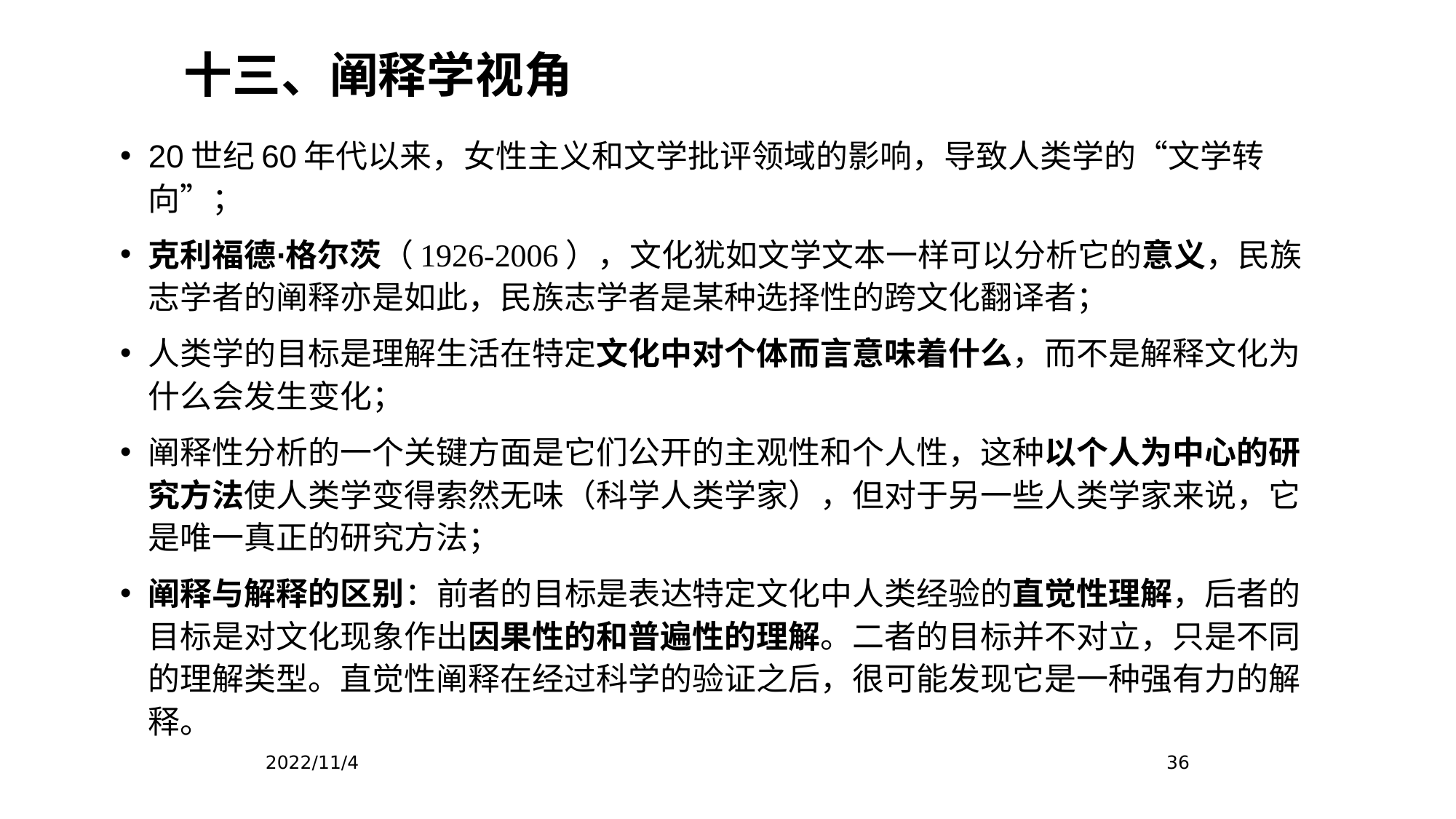

十三、阐释学视角
20世纪60年代以来，女性主义和文学批评领域的影响，导致人类学的“文学转向”；
克利福德∙格尔茨（1926-2006），文化犹如文学文本一样可以分析它的意义，民族志学者的阐释亦是如此，民族志学者是某种选择性的跨文化翻译者；
人类学的目标是理解生活在特定文化中对个体而言意味着什么，而不是解释文化为什么会发生变化；
阐释性分析的一个关键方面是它们公开的主观性和个人性，这种以个人为中心的研究方法使人类学变得索然无味（科学人类学家），但对于另一些人类学家来说，它是唯一真正的研究方法；
阐释与解释的区别：前者的目标是表达特定文化中人类经验的直觉性理解，后者的目标是对文化现象作出因果性的和普遍性的理解。二者的目标并不对立，只是不同的理解类型。直觉性阐释在经过科学的验证之后，很可能发现它是一种强有力的解释。
2022/11/4
36